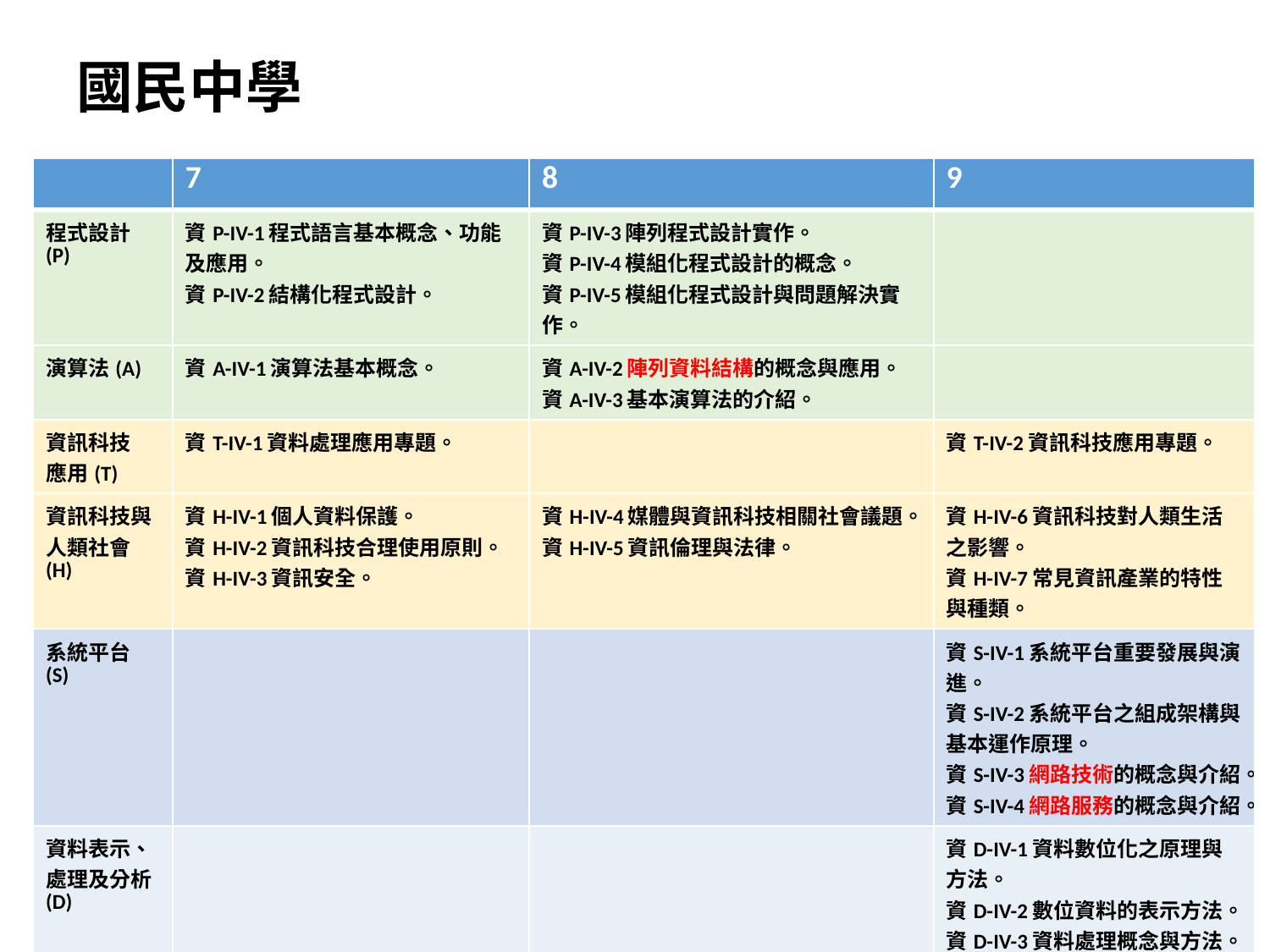

國民中學
|  | 7 | 8 | 9 |
| --- | --- | --- | --- |
| 程式設計(P) | 資P-IV-1程式語言基本概念、功能及應用。 資P-IV-2結構化程式設計。 | 資P-IV-3陣列程式設計實作。 資P-IV-4模組化程式設計的概念。 資P-IV-5模組化程式設計與問題解決實作。 |  |
| 演算法(A) | 資A-IV-1演算法基本概念。 | 資A-IV-2陣列資料結構的概念與應用。 資A-IV-3基本演算法的介紹。 |  |
| 資訊科技 應用(T) | 資T-IV-1資料處理應用專題。 |  | 資T-IV-2資訊科技應用專題。 |
| 資訊科技與 人類社會(H) | 資H-IV-1個人資料保護。 資H-IV-2資訊科技合理使用原則。 資H-IV-3資訊安全。 | 資H-IV-4媒體與資訊科技相關社會議題。 資H-IV-5資訊倫理與法律。 | 資H-IV-6資訊科技對人類生活之影響。 資H-IV-7常見資訊產業的特性與種類。 |
| 系統平台 (S) |  |  | 資S-IV-1系統平台重要發展與演進。 資S-IV-2系統平台之組成架構與基本運作原理。 資S-IV-3網路技術的概念與介紹。 資S-IV-4網路服務的概念與介紹。 |
| 資料表示、 處理及分析 (D) |  |  | 資D-IV-1資料數位化之原理與方法。 資D-IV-2數位資料的表示方法。 資D-IV-3資料處理概念與方法。 |